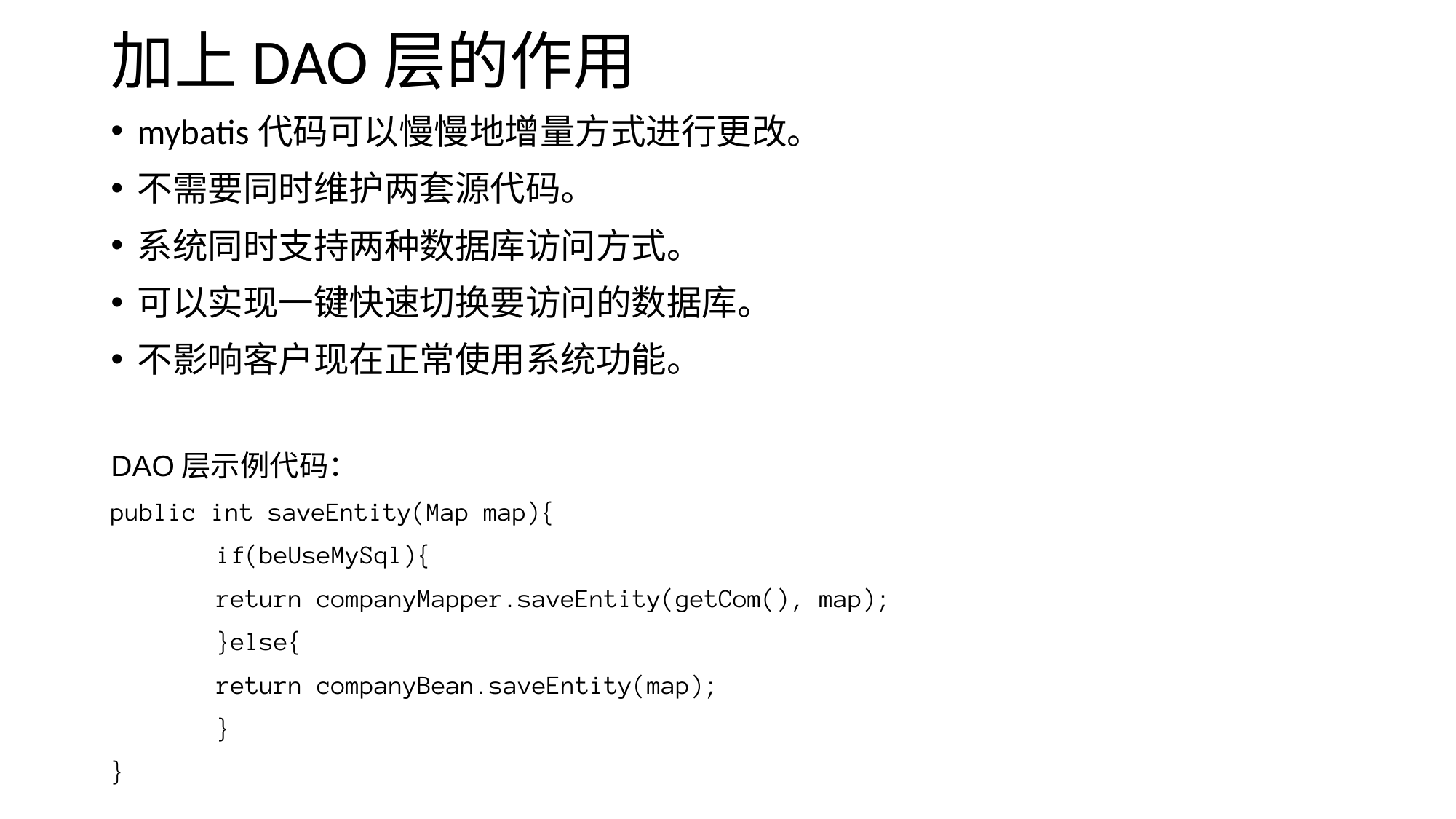

# 加上DAO层的作用
mybatis代码可以慢慢地增量方式进行更改。
不需要同时维护两套源代码。
系统同时支持两种数据库访问方式。
可以实现一键快速切换要访问的数据库。
不影响客户现在正常使用系统功能。

DAO层示例代码：
public int saveEntity(Map map){
	if(beUseMySql){
		return companyMapper.saveEntity(getCom(), map);
	}else{
		return companyBean.saveEntity(map);
	}
}